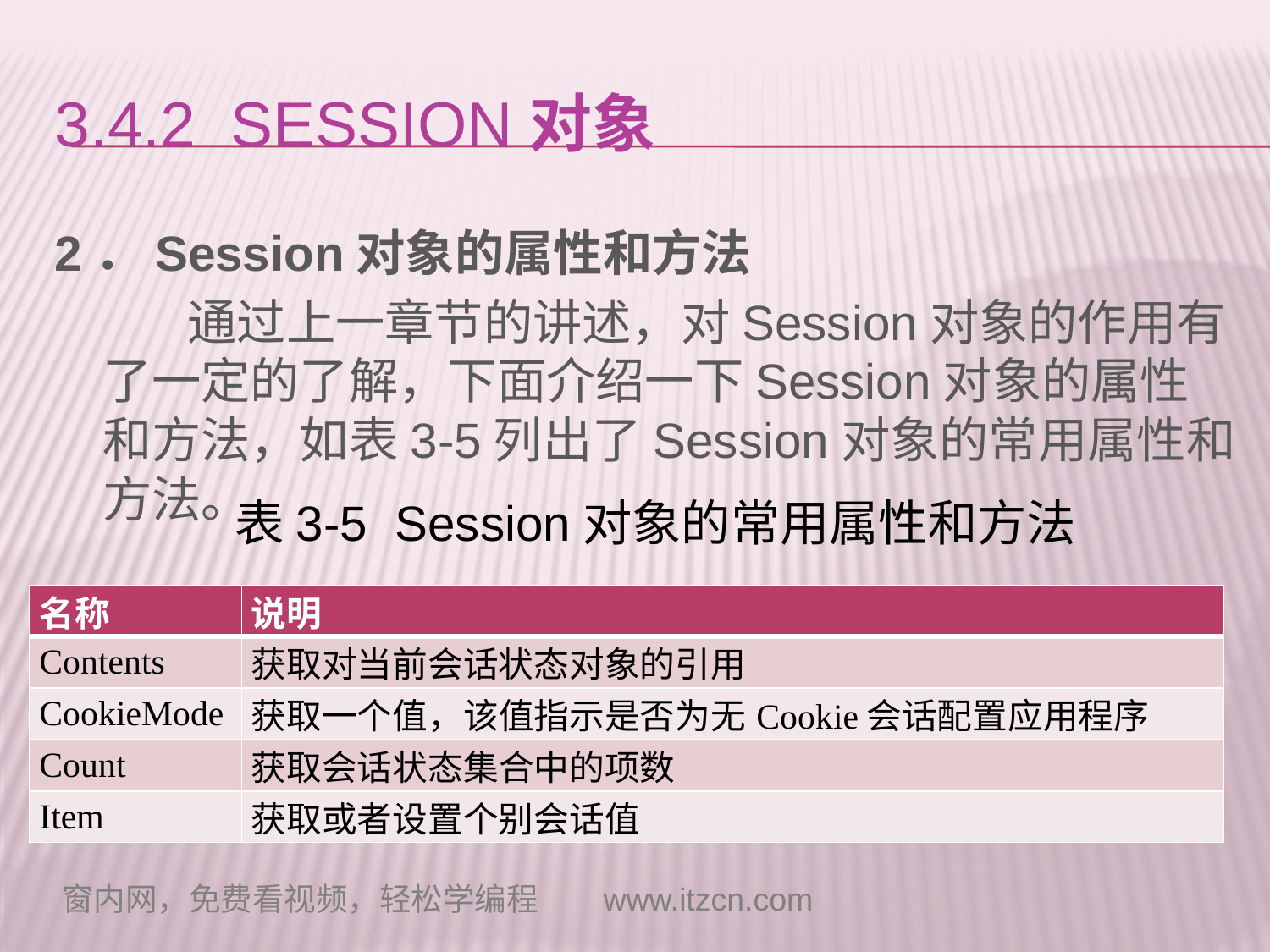

# 3.4.2  Session对象
2．Session对象的属性和方法
           通过上一章节的讲述，对Session对象的作用有了一定的了解，下面介绍一下Session对象的属性和方法，如表3-5列出了Session对象的常用属性和方法。

表3-5  Session对象的常用属性和方法
| 名称 | 说明 |
| --- | --- |
| Contents | 获取对当前会话状态对象的引用 |
| CookieMode | 获取一个值，该值指示是否为无Cookie会话配置应用程序 |
| Count | 获取会话状态集合中的项数 |
| Item | 获取或者设置个别会话值 |